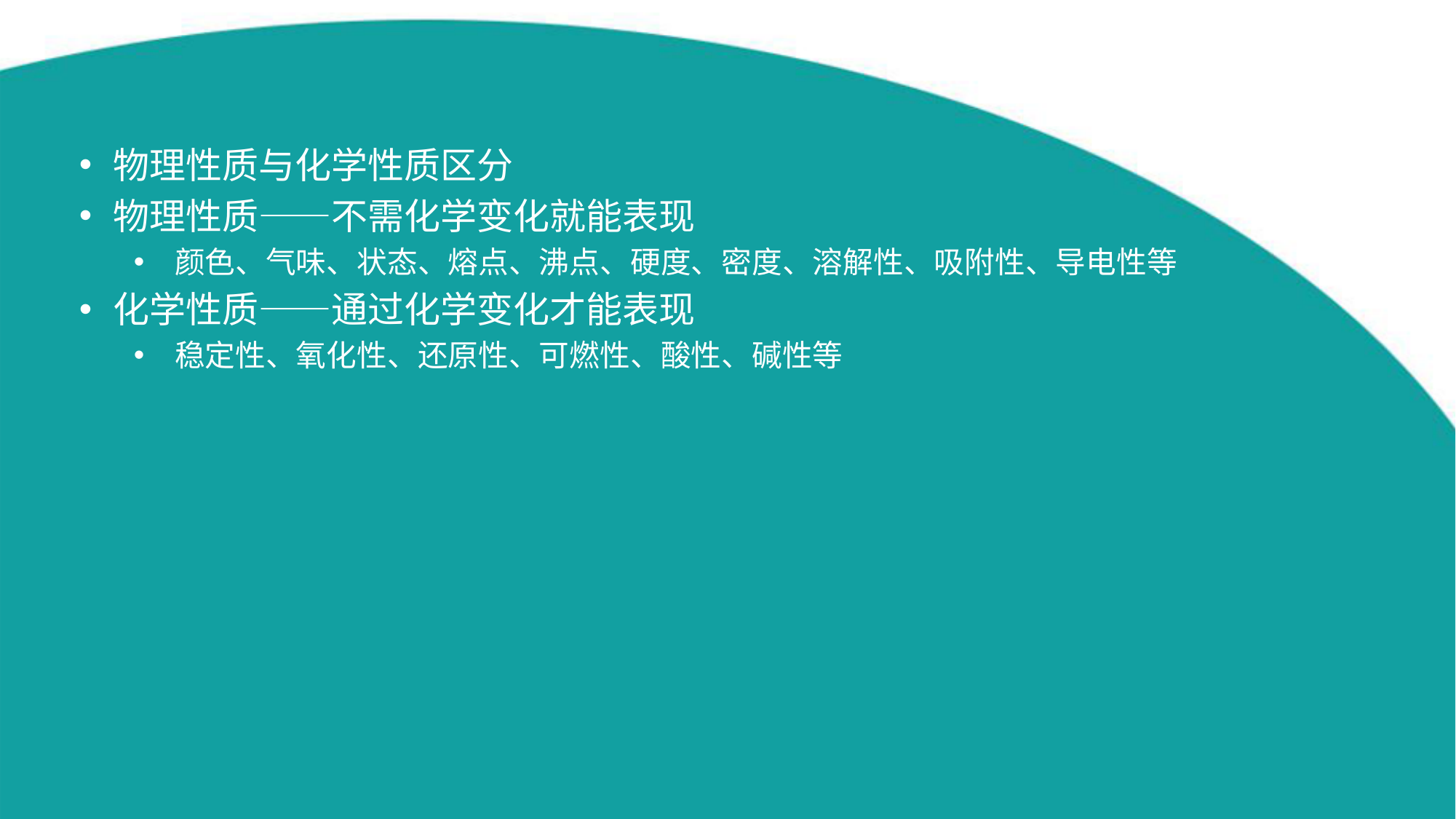

物理性质与化学性质区分
物理性质——不需化学变化就能表现
颜色、气味、状态、熔点、沸点、硬度、密度、溶解性、吸附性、导电性等
化学性质——通过化学变化才能表现
稳定性、氧化性、还原性、可燃性、酸性、碱性等